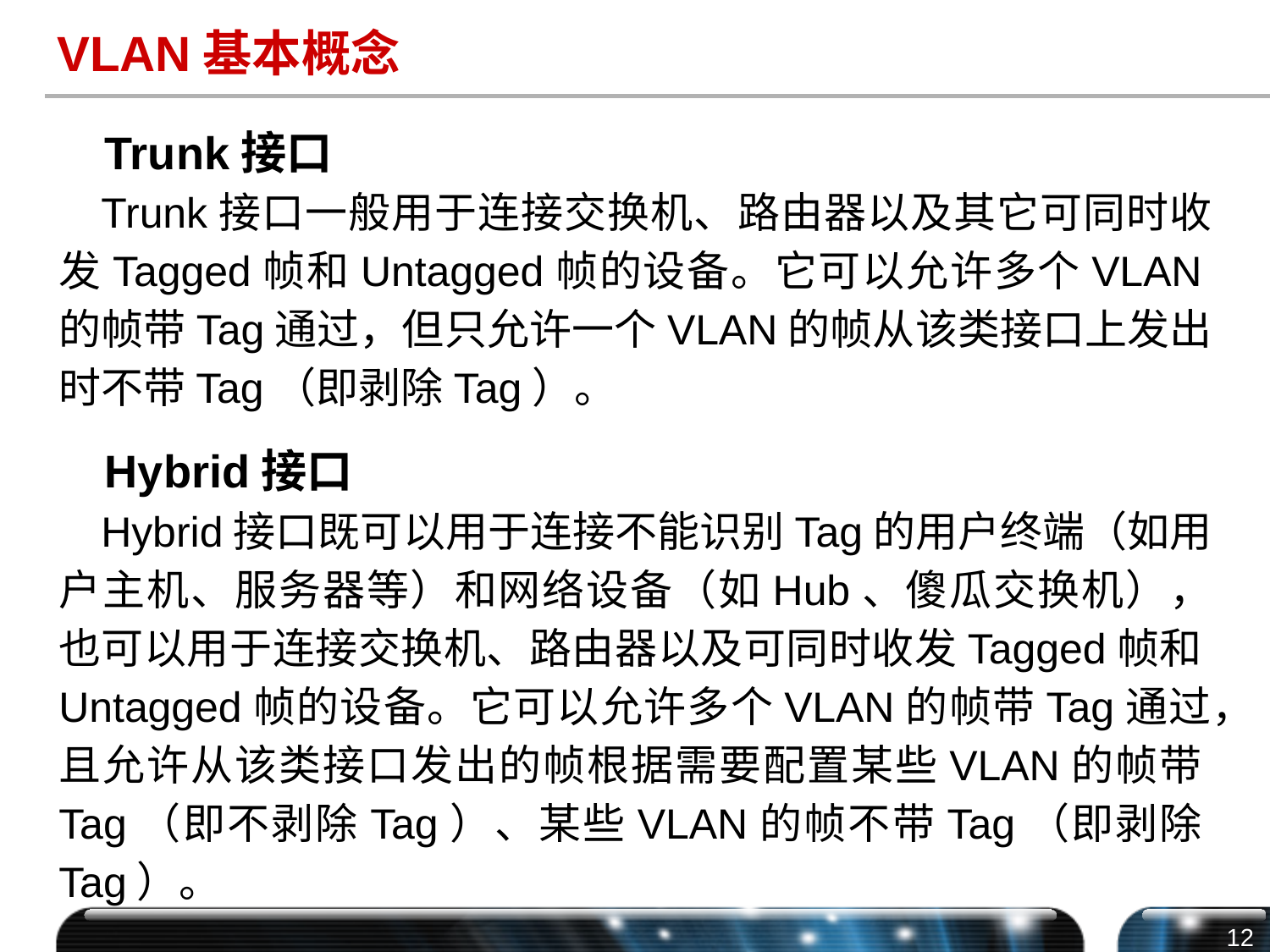

# VLAN基本概念
Trunk接口
Trunk接口一般用于连接交换机、路由器以及其它可同时收发Tagged帧和Untagged帧的设备。它可以允许多个VLAN的帧带Tag通过，但只允许一个VLAN的帧从该类接口上发出时不带Tag（即剥除Tag）。
Hybrid接口
Hybrid接口既可以用于连接不能识别Tag的用户终端（如用户主机、服务器等）和网络设备（如Hub、傻瓜交换机），也可以用于连接交换机、路由器以及可同时收发Tagged帧和Untagged帧的设备。它可以允许多个VLAN的帧带Tag通过，且允许从该类接口发出的帧根据需要配置某些VLAN的帧带Tag（即不剥除Tag）、某些VLAN的帧不带Tag（即剥除Tag）。